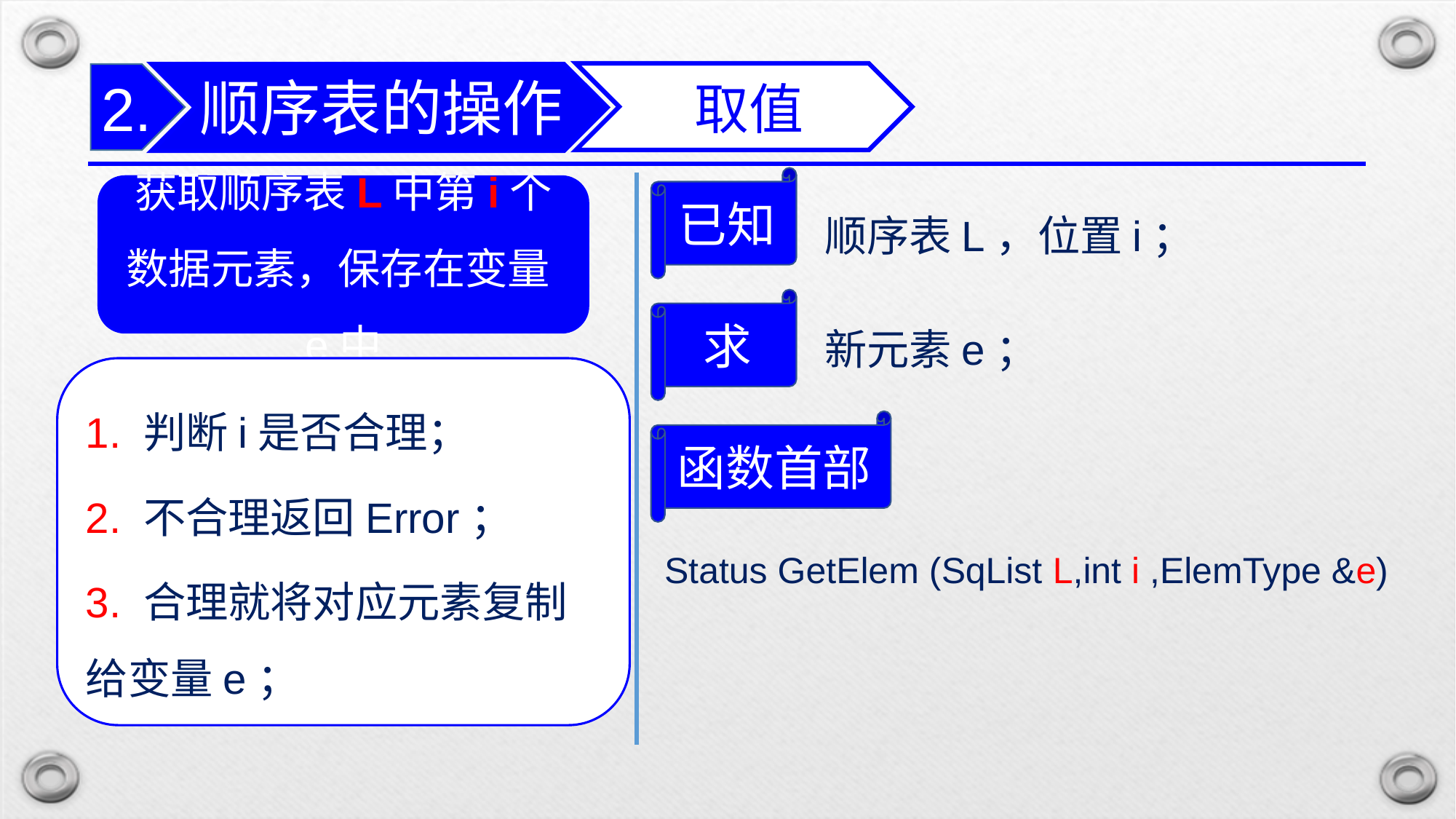

顺序表的操作

取值

2.
已知
获取顺序表L中第i个数据元素，保存在变量e中
顺序表L，位置i；
求
新元素e；
1. 判断i是否合理；
2. 不合理返回Error；
3. 合理就将对应元素复制给变量e；
函数首部
Status GetElem (SqList L,int i ,ElemType &e)